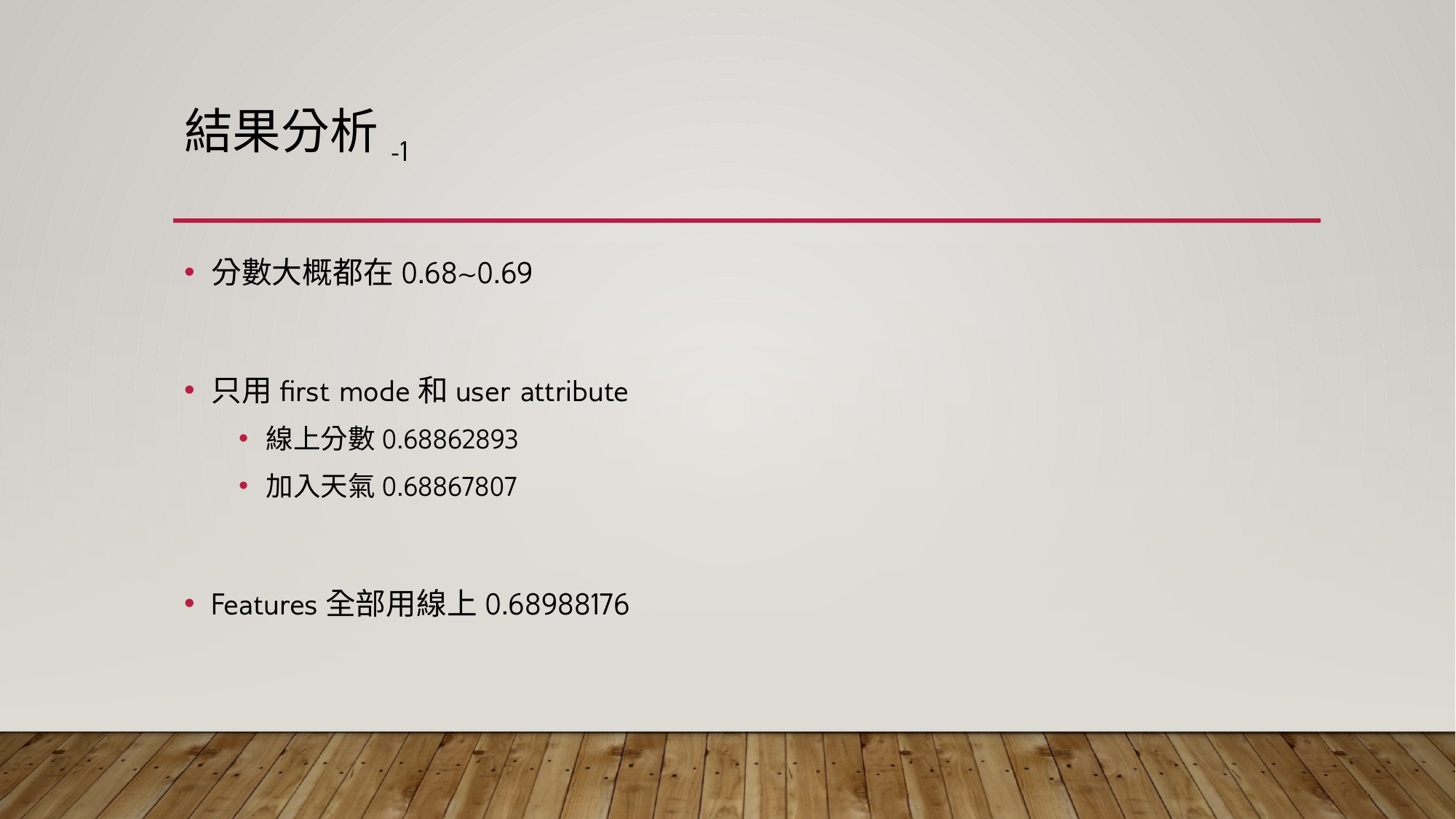

# 結果分析-1
分數大概都在0.68~0.69

只用first mode和user attribute
線上分數0.68862893
加入天氣0.68867807

Features全部用線上0.68988176